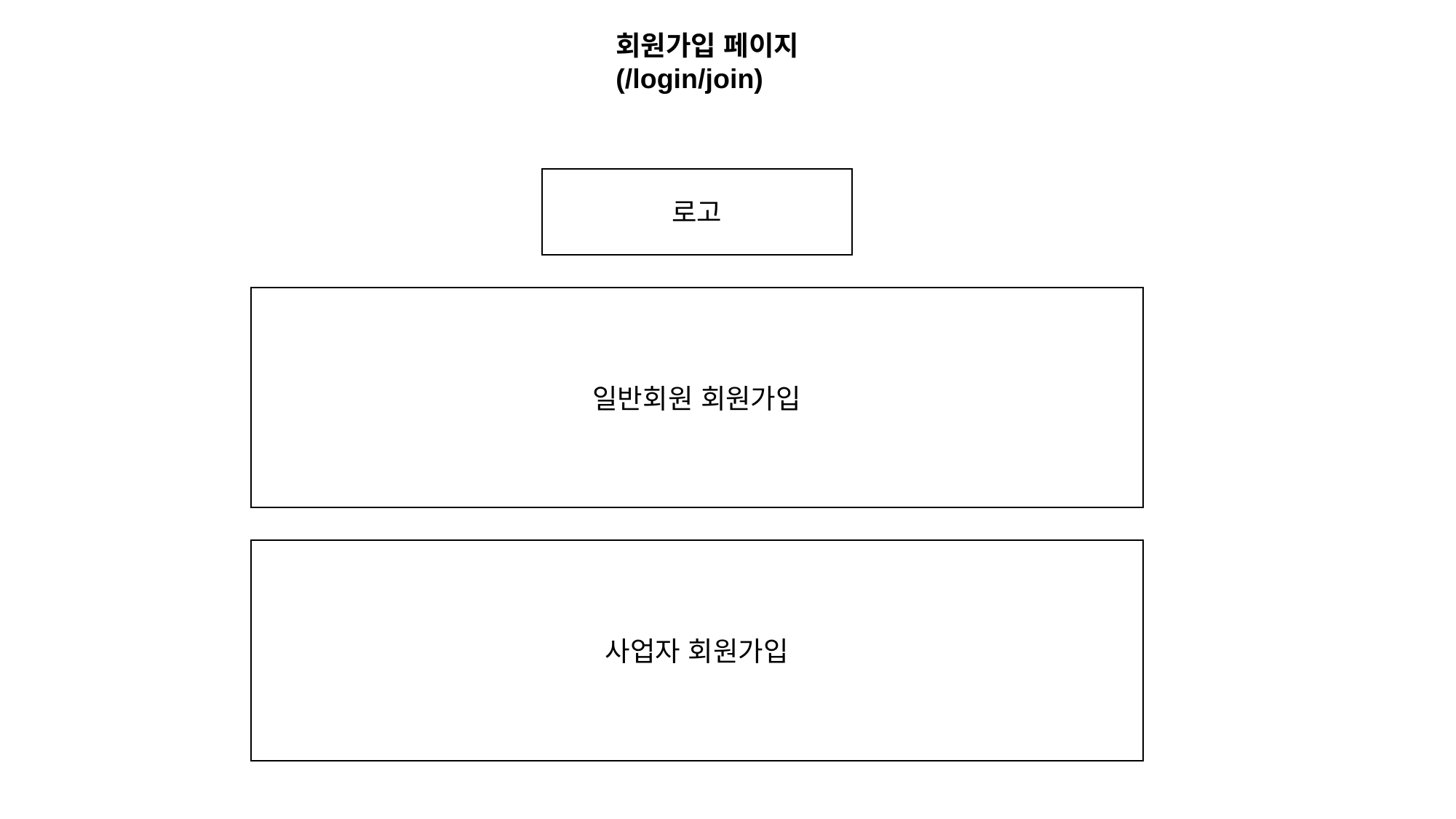

회원가입 페이지
(/login/join)
로고
일반회원 회원가입
사업자 회원가입